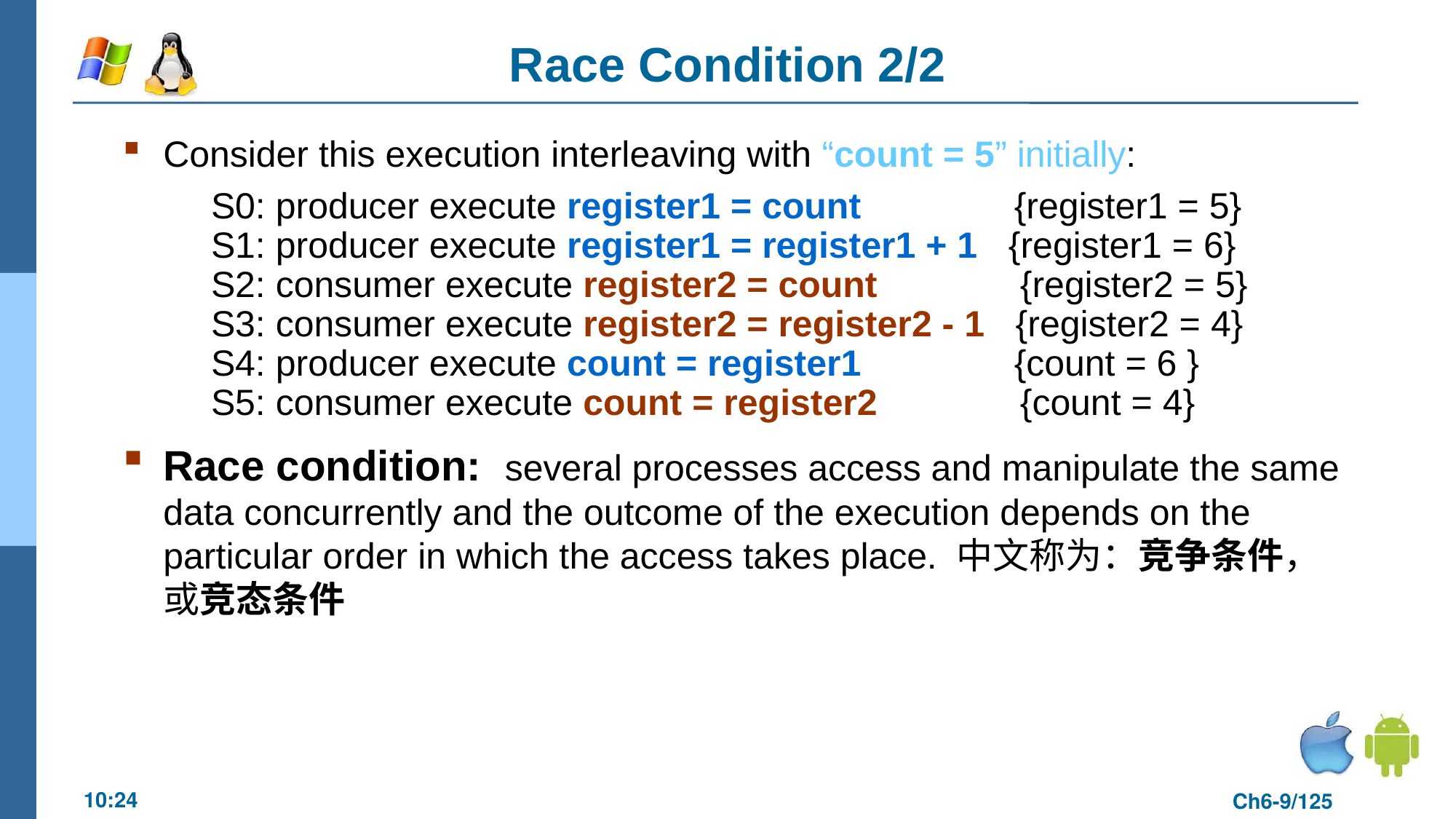

# Race Condition 2/2
Consider this execution interleaving with “count = 5” initially:
	S0: producer execute register1 = count               {register1 = 5}
S1: producer execute register1 = register1 + 1   {register1 = 6}
S2: consumer execute register2 = count              {register2 = 5}
S3: consumer execute register2 = register2 - 1   {register2 = 4}
S4: producer execute count = register1               {count = 6 }
S5: consumer execute count = register2              {count = 4}
Race condition:  several processes access and manipulate the same data concurrently and the outcome of the execution depends on the particular order in which the access takes place. 中文称为：竞争条件，或竞态条件